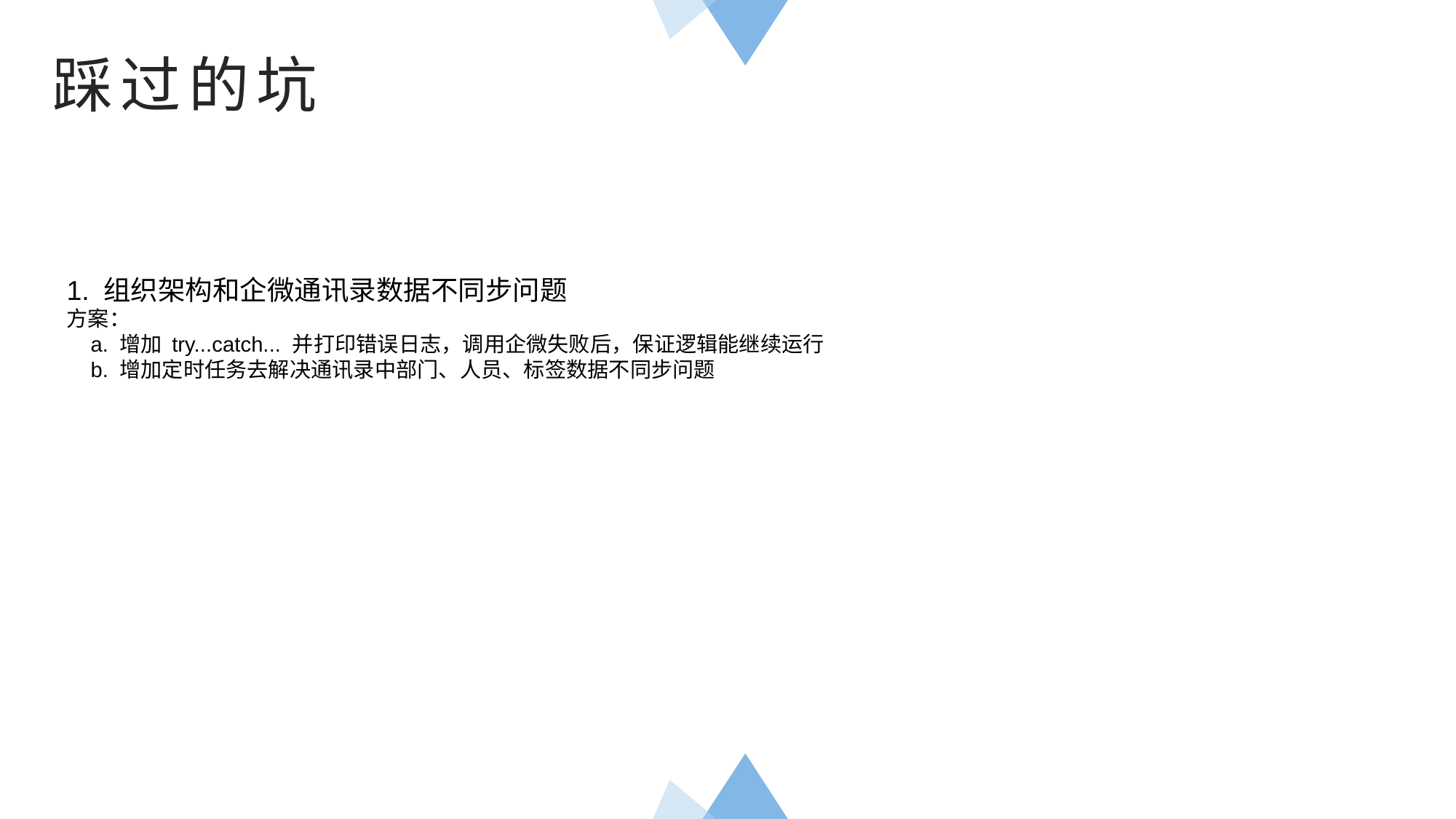

踩过的坑
1. 组织架构和企微通讯录数据不同步问题
方案：
    a. 增加 try...catch... 并打印错误日志，调用企微失败后，保证逻辑能继续运行
    b. 增加定时任务去解决通讯录中部门、人员、标签数据不同步问题
16